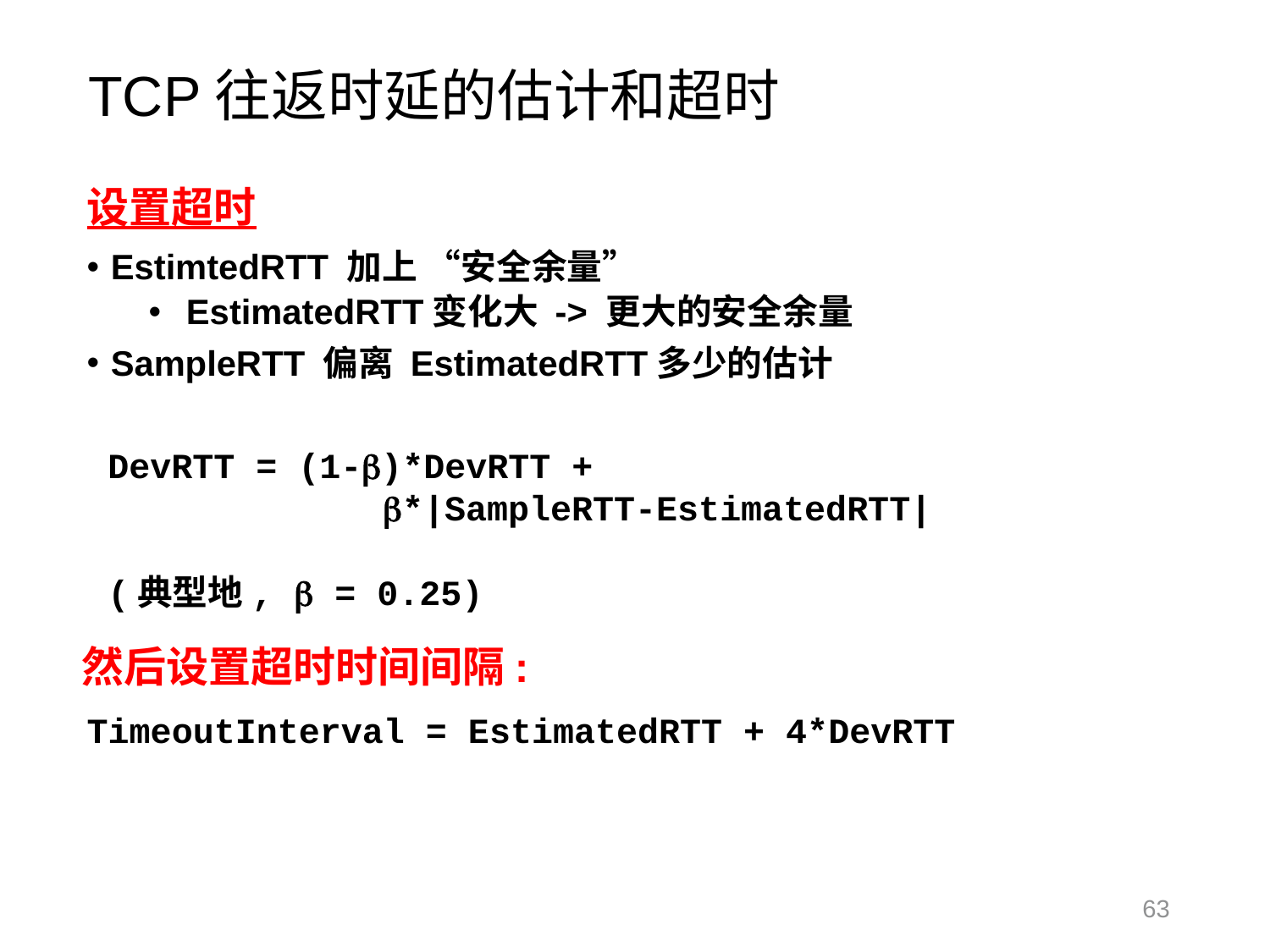

# TCP往返时延的估计和超时
设置超时
EstimtedRTT 加上 “安全余量”
EstimatedRTT变化大 -> 更大的安全余量
SampleRTT 偏离 EstimatedRTT多少的估计
DevRTT = (1-β)*DevRTT +
             β*|SampleRTT-EstimatedRTT|

(典型地, β = 0.25)
 然后设置超时时间间隔:
TimeoutInterval = EstimatedRTT + 4*DevRTT
63